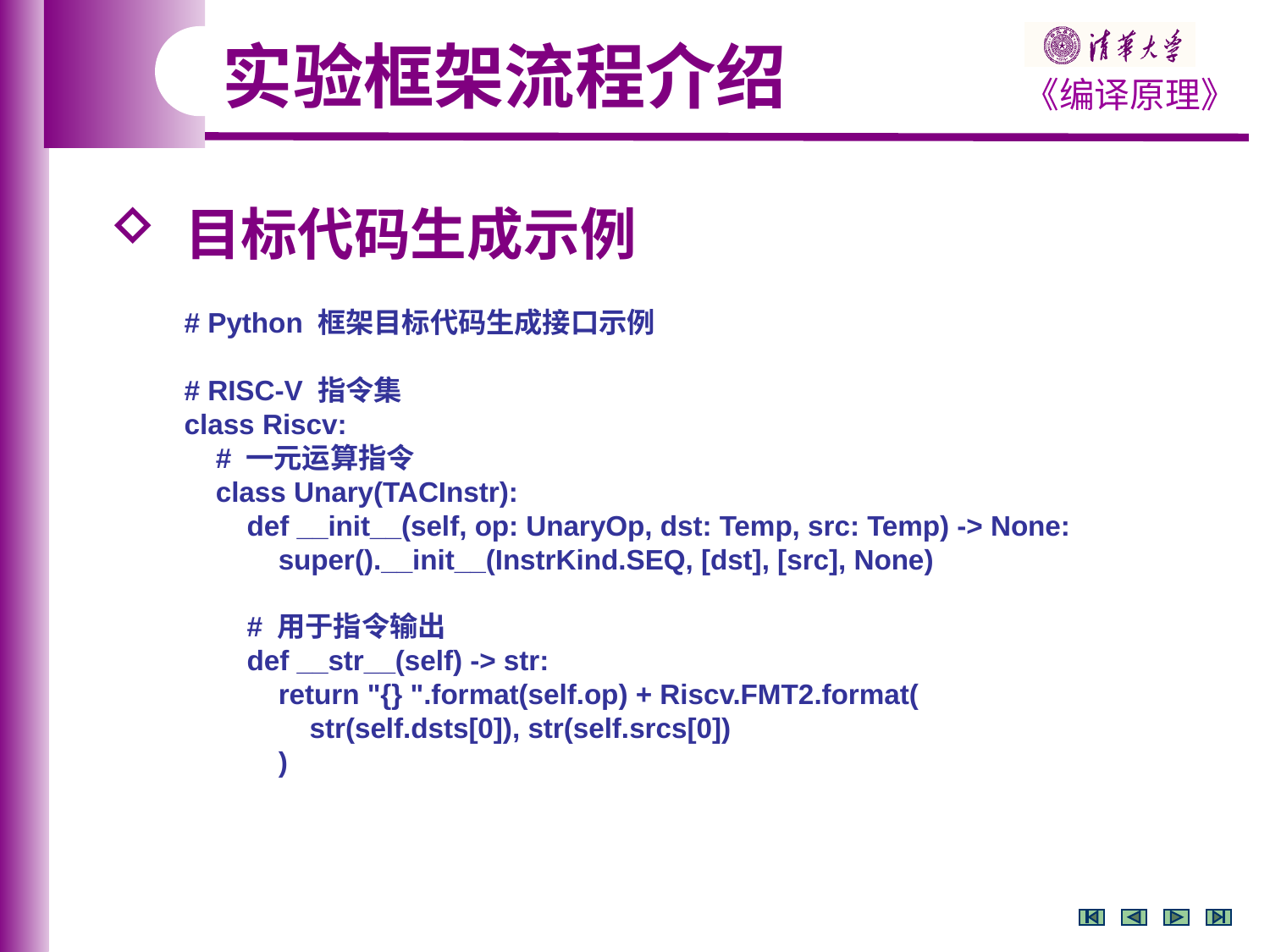

实验框架流程介绍
 目标代码生成示例
# Python 框架目标代码生成接口示例

# RISC-V 指令集
class Riscv:
    # 一元运算指令
    class Unary(TACInstr):
        def __init__(self, op: UnaryOp, dst: Temp, src: Temp) -> None:
            super().__init__(InstrKind.SEQ, [dst], [src], None)

        # 用于指令输出
        def __str__(self) -> str:
            return "{} ".format(self.op) + Riscv.FMT2.format(
                str(self.dsts[0]), str(self.srcs[0])
            )